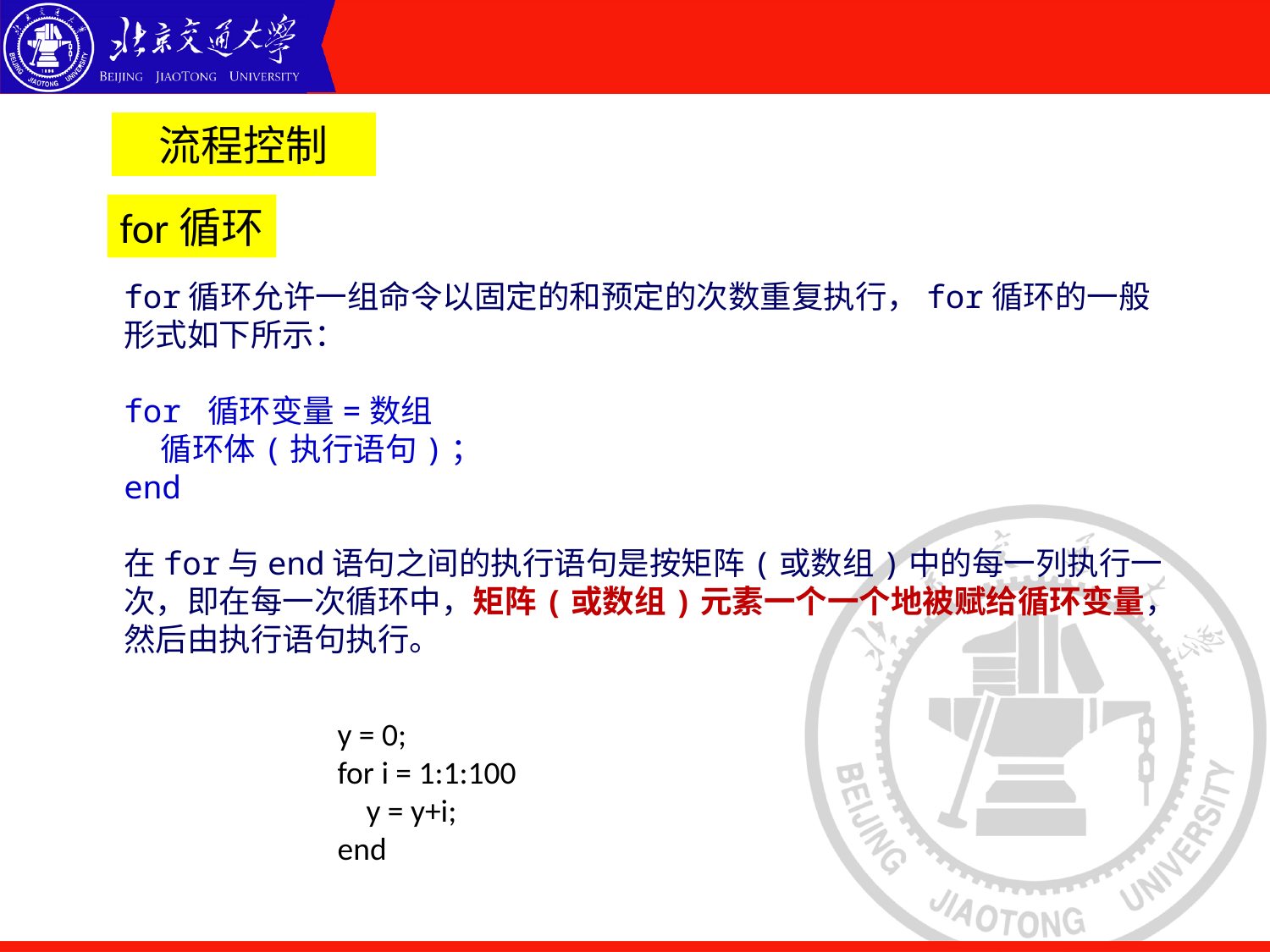

流程控制
for循环
for循环允许一组命令以固定的和预定的次数重复执行，for循环的一般形式如下所示：

for 循环变量=数组
    循环体(执行语句)；
end

在for与end语句之间的执行语句是按矩阵(或数组)中的每一列执行一次，即在每一次循环中，矩阵(或数组)元素一个一个地被赋给循环变量，然后由执行语句执行。

y = 0;
for i = 1:1:100
    y = y+i;
end